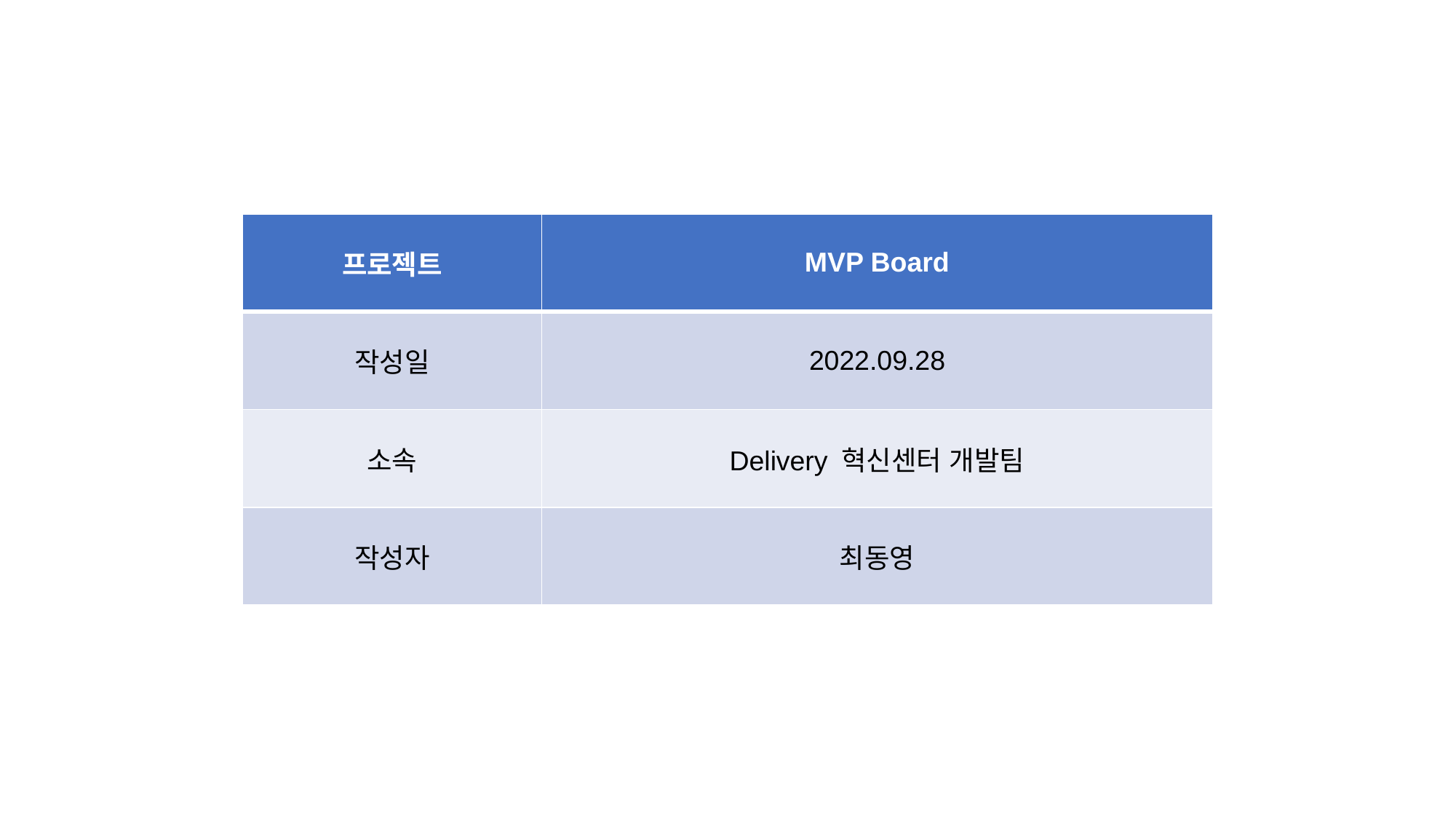

| 프로젝트 | MVP Board |
| --- | --- |
| 작성일 | 2022.09.28 |
| 소속 | Delivery 혁신센터 개발팀 |
| 작성자 | 최동영 |